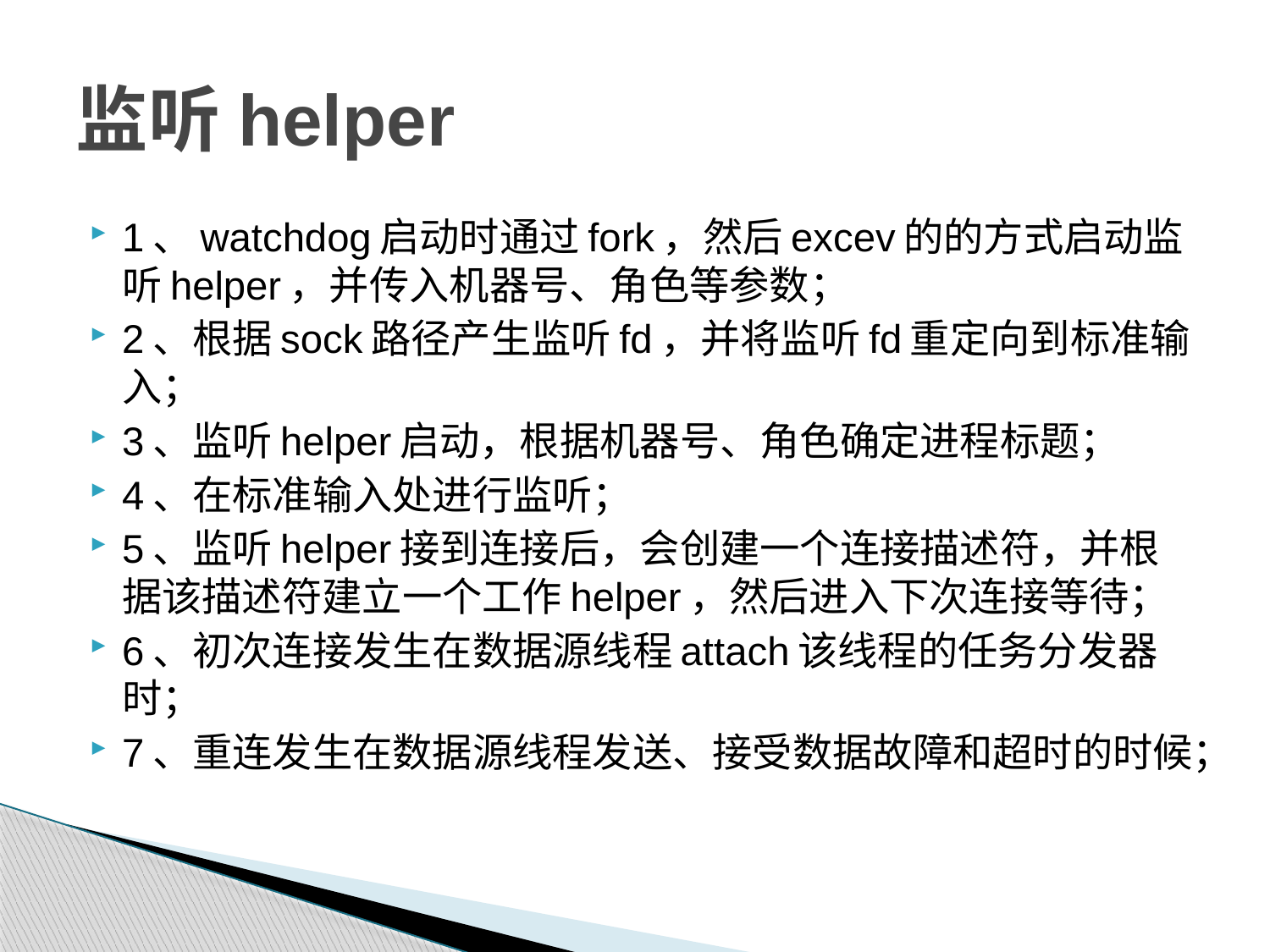

# 监听helper
1、watchdog启动时通过fork，然后excev的的方式启动监听helper，并传入机器号、角色等参数；
2、根据sock路径产生监听fd，并将监听fd重定向到标准输入；
3、监听helper启动，根据机器号、角色确定进程标题；
4、在标准输入处进行监听；
5、监听helper接到连接后，会创建一个连接描述符，并根据该描述符建立一个工作helper，然后进入下次连接等待；
6、初次连接发生在数据源线程attach该线程的任务分发器时；
7、重连发生在数据源线程发送、接受数据故障和超时的时候；